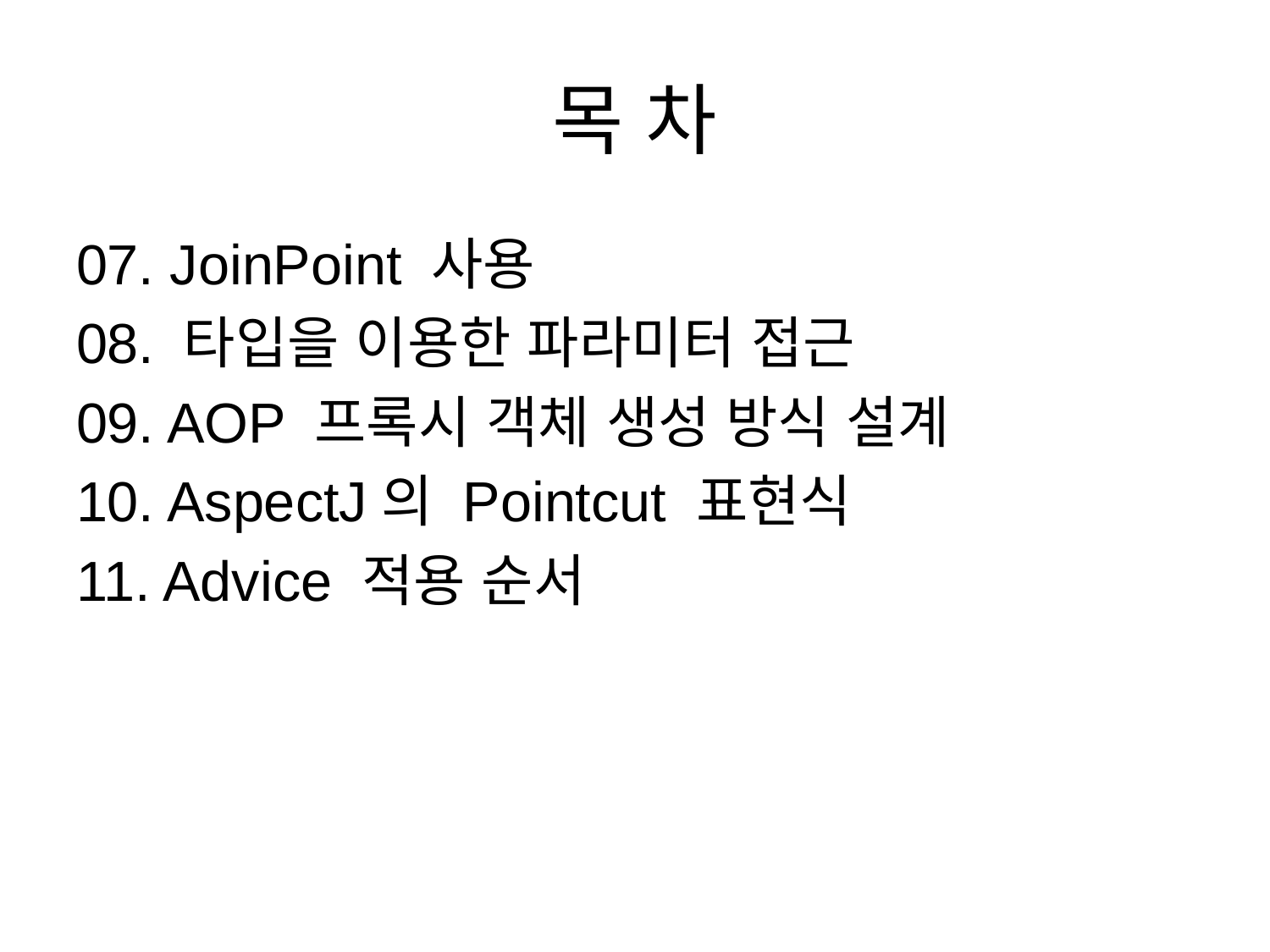

# 목 차
07. JoinPoint 사용
08. 타입을 이용한 파라미터 접근
09. AOP 프록시 객체 생성 방식 설계
10. AspectJ의 Pointcut 표현식
11. Advice 적용 순서